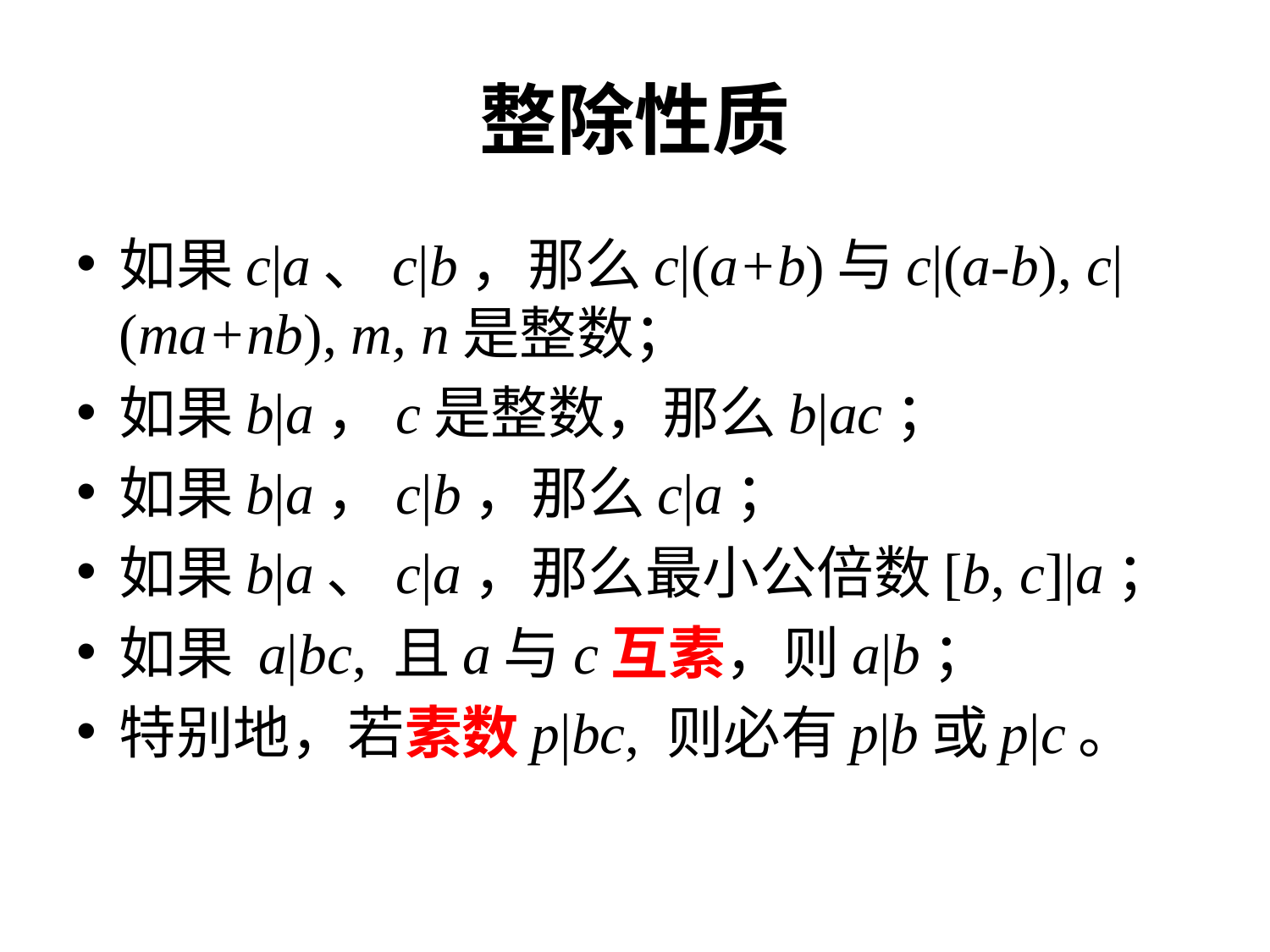

# 整除性质
如果c|a、c|b，那么c|(a+b)与c|(a-b), c|(ma+nb), m, n是整数；
如果b|a，c是整数，那么b|ac；
如果b|a，c|b，那么c|a；
如果b|a、c|a，那么最小公倍数[b, c]|a；
如果 a|bc, 且a与c互素，则a|b；
特别地，若素数p|bc, 则必有p|b或p|c。